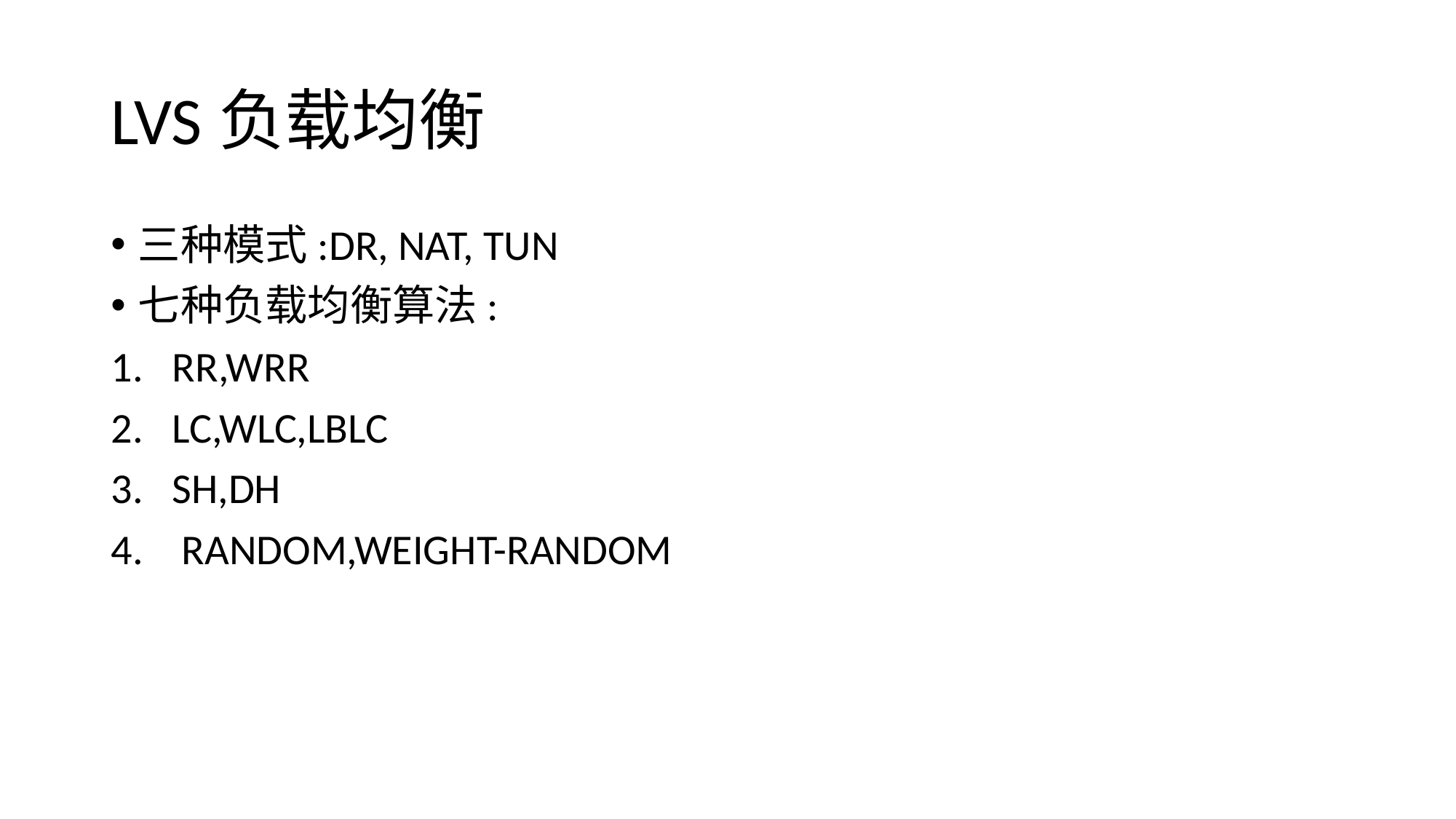

# LVS负载均衡
三种模式:DR, NAT, TUN
七种负载均衡算法:
RR,WRR
LC,WLC,LBLC
SH,DH
 RANDOM,WEIGHT-RANDOM